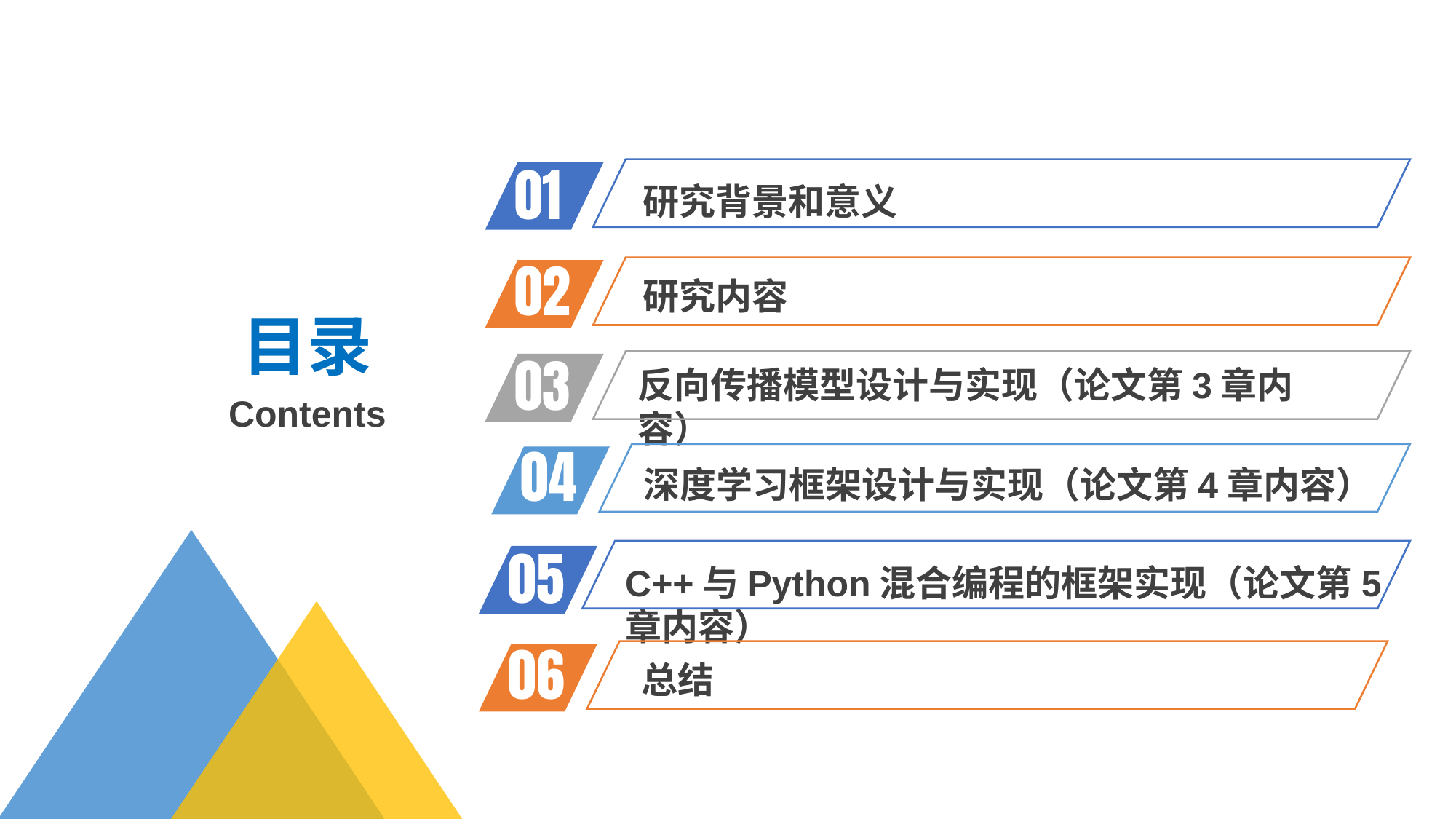

01

研究背景和意义
02

 研究内容
目录
Contents
03

反向传播模型设计与实现（论文第3章内容）
04

深度学习框架设计与实现（论文第4章内容）

C++与Python混合编程的框架实现（论文第5章内容）
05

06

 总结